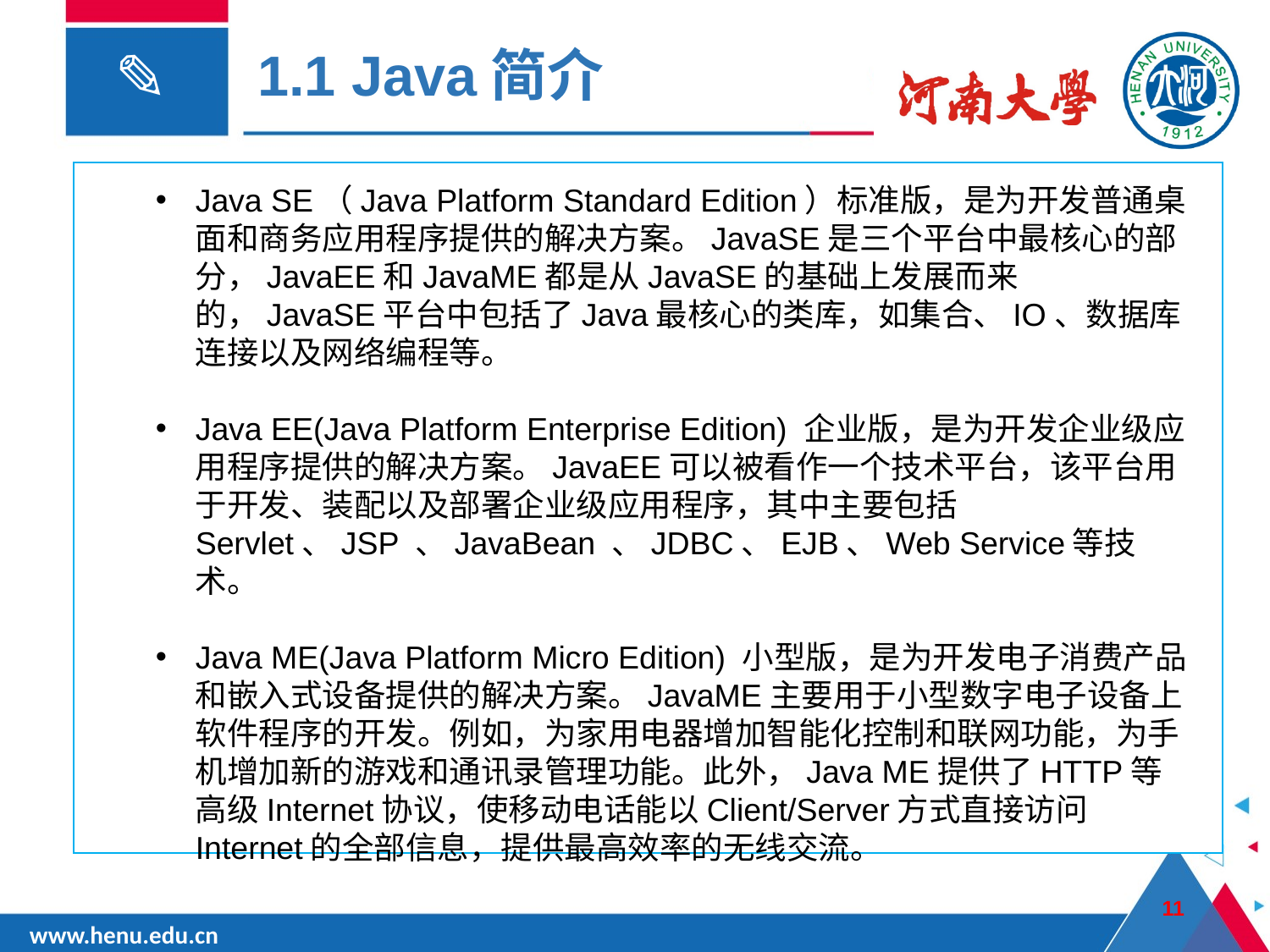

1.1 Java简介

Java SE（Java Platform Standard Edition）标准版，是为开发普通桌面和商务应用程序提供的解决方案。JavaSE是三个平台中最核心的部分，JavaEE和JavaME都是从JavaSE的基础上发展而来的，JavaSE平台中包括了Java最核心的类库，如集合、IO、数据库连接以及网络编程等。

Java EE(Java Platform Enterprise Edition) 企业版，是为开发企业级应用程序提供的解决方案。JavaEE可以被看作一个技术平台，该平台用于开发、装配以及部署企业级应用程序，其中主要包括Servlet、JSP 、JavaBean 、JDBC、EJB、Web Service等技术。

Java ME(Java Platform Micro Edition) 小型版，是为开发电子消费产品和嵌入式设备提供的解决方案。JavaME主要用于小型数字电子设备上软件程序的开发。例如，为家用电器增加智能化控制和联网功能，为手机增加新的游戏和通讯录管理功能。此外，Java ME提供了HTTP等高级Internet协议，使移动电话能以Client/Server方式直接访问Internet的全部信息，提供最高效率的无线交流。
11